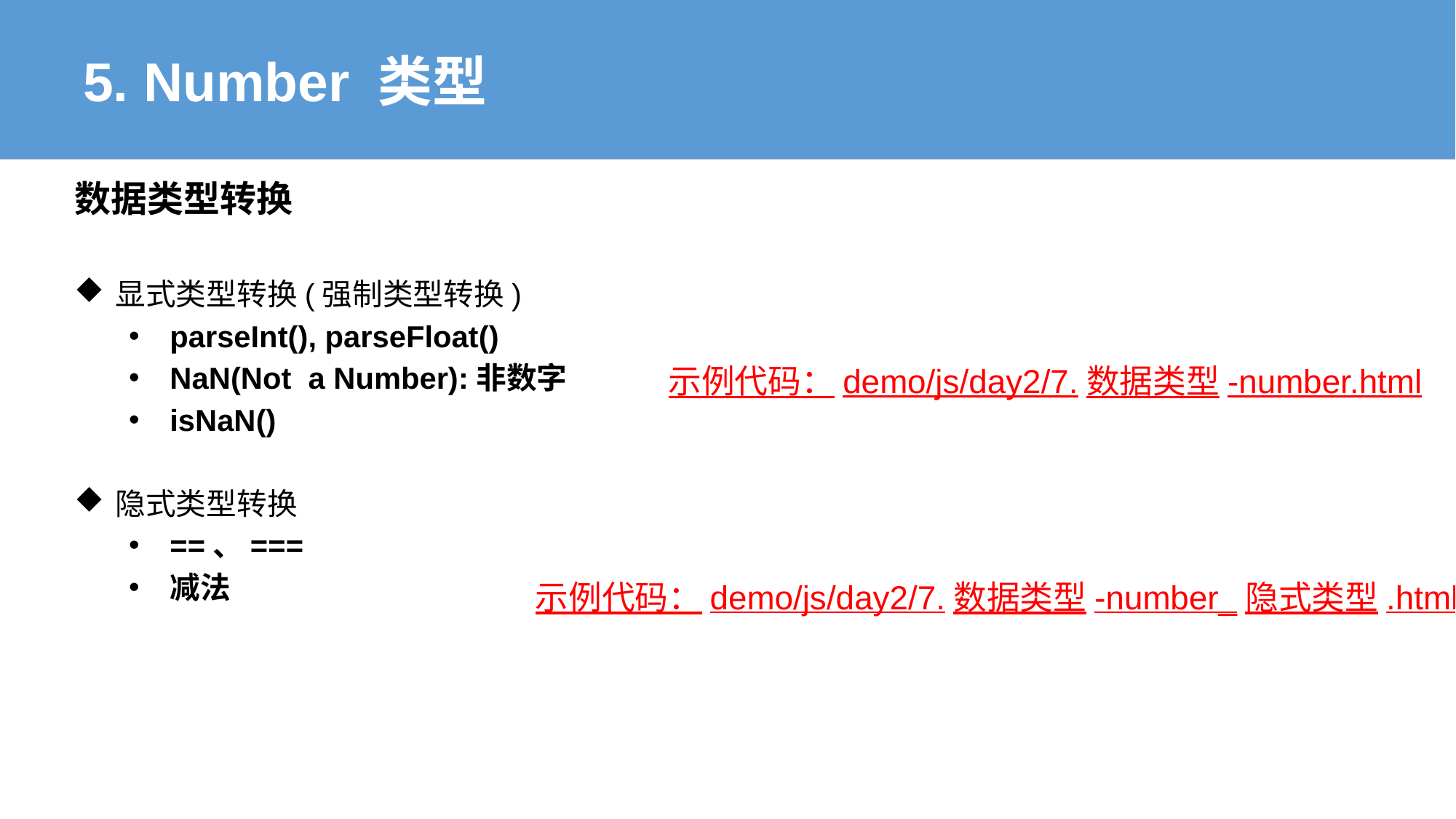

5. Number 类型

数据类型转换

显式类型转换(强制类型转换)
parseInt(), parseFloat()
NaN(Not  a Number):非数字
isNaN()

隐式类型转换
==、===
减法

示例代码：demo/js/day2/7.数据类型-number.html
示例代码：demo/js/day2/7.数据类型-number_隐式类型.html